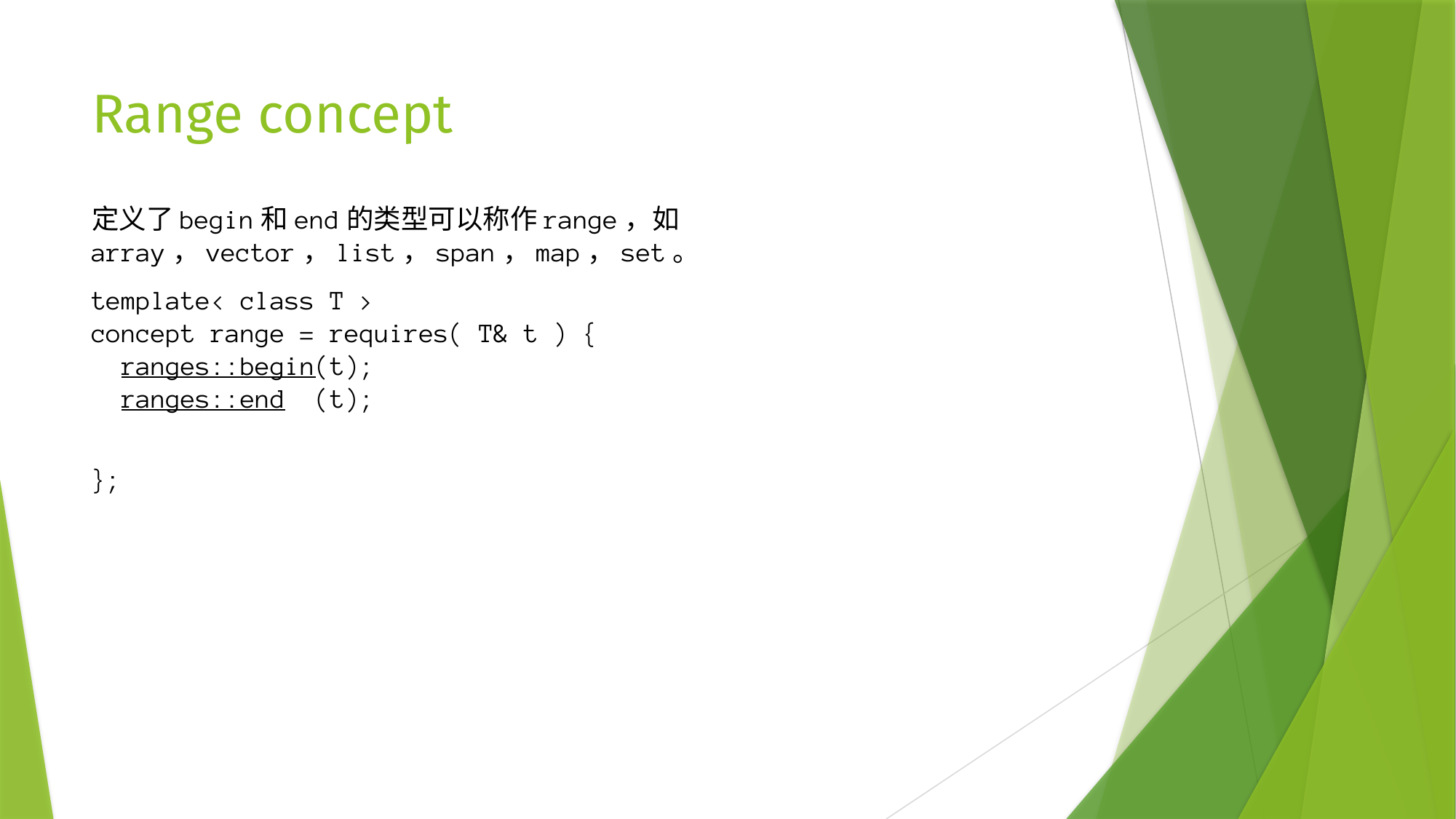

# Range concept

定义了begin和end的类型可以称作range，如array，vector，list，span，map，set。
template< class T >
concept range = requires( T& t ) {
  ranges::begin(t); 
  ranges::end  (t);
};